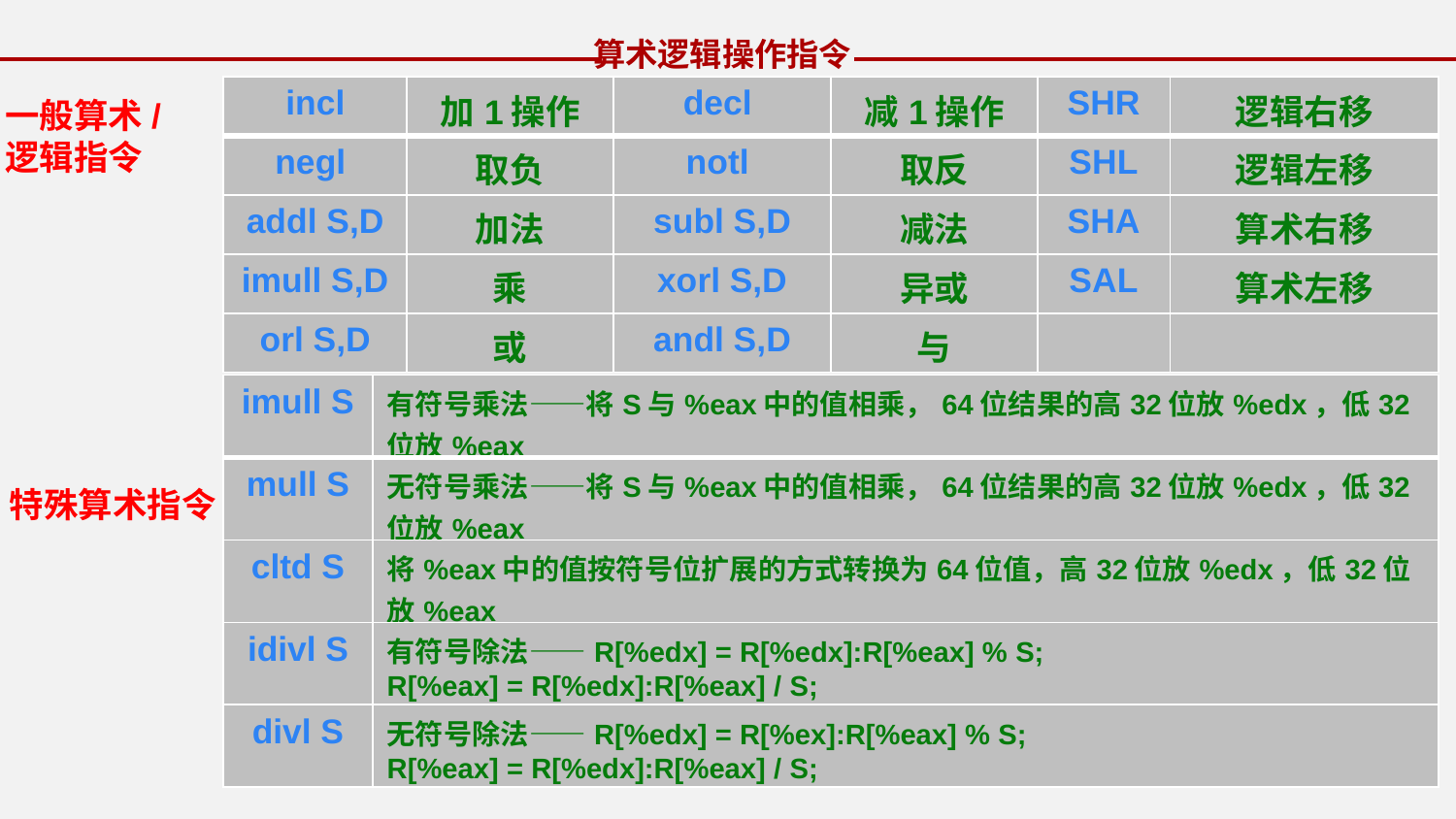

算术逻辑操作指令
| incl | 加1操作 | decl | 减1操作 | SHR | 逻辑右移 |
| --- | --- | --- | --- | --- | --- |
| negl | 取负 | notl | 取反 | SHL | 逻辑左移 |
| addl S,D | 加法 | subl S,D | 减法 | SHA | 算术右移 |
| imull S,D | 乘 | xorl S,D | 异或 | SAL | 算术左移 |
| orl S,D | 或 | andl S,D | 与 |  |  |
一般算术/
逻辑指令
| imull S | 有符号乘法——将S与%eax中的值相乘，64位结果的高32位放%edx，低32位放%eax |
| --- | --- |
| mull S | 无符号乘法——将S与%eax中的值相乘，64位结果的高32位放%edx，低32位放%eax |
| cltd S | 将%eax中的值按符号位扩展的方式转换为64位值，高32位放%edx，低32位放%eax |
| idivl S | 有符号除法——R[%edx] = R[%edx]:R[%eax] % S; R[%eax] = R[%edx]:R[%eax] / S; |
| divl S | 无符号除法——R[%edx] = R[%ex]:R[%eax] % S; R[%eax] = R[%edx]:R[%eax] / S; |
特殊算术指令